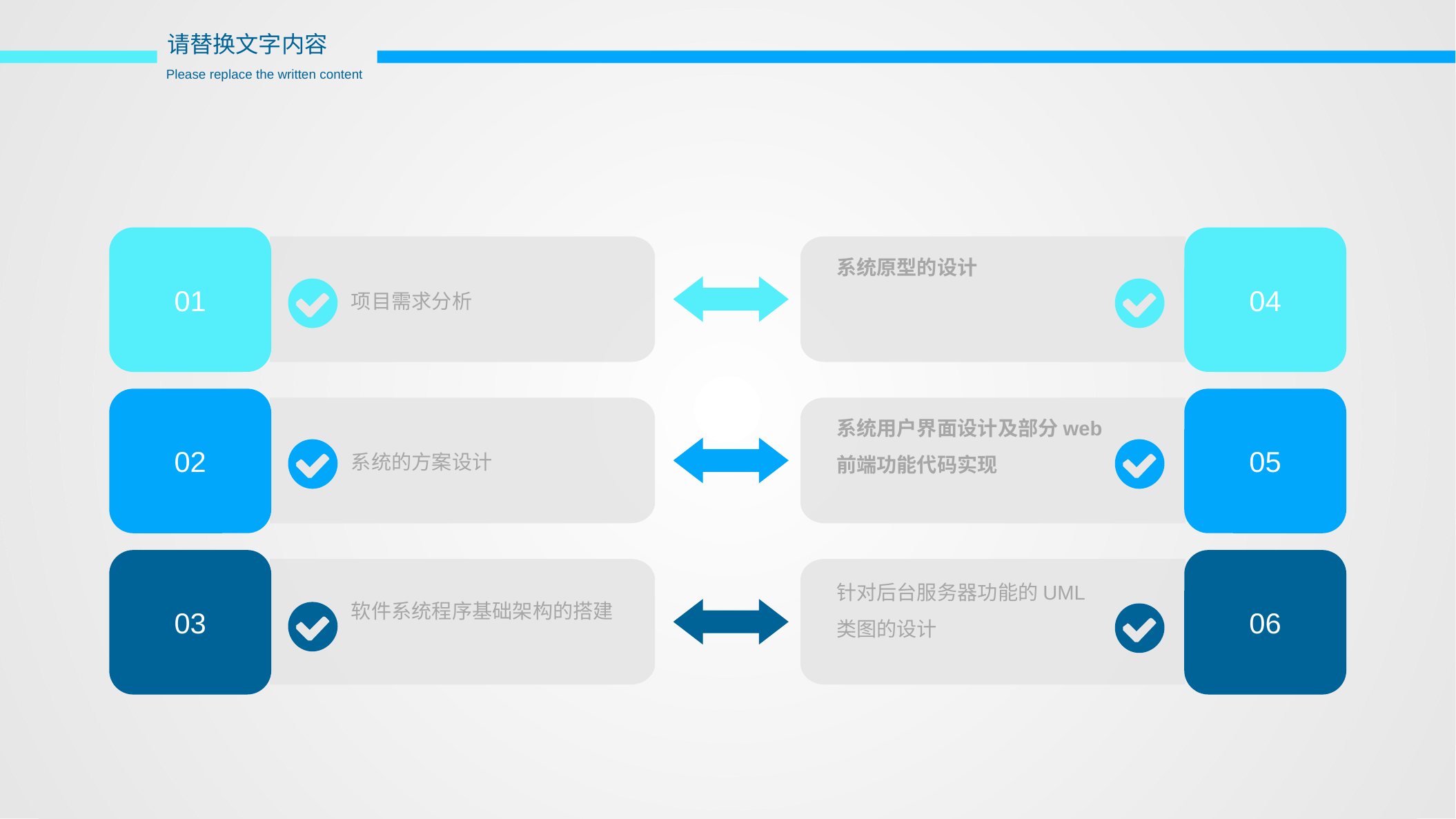

请替换文字内容

Please replace the written content
01
04

系统原型的设计
项目需求分析

02
05

系统用户界面设计及部分web前端功能代码实现

系统的方案设计

03
06

针对后台服务器功能的UML类图的设计
软件系统程序基础架构的搭建